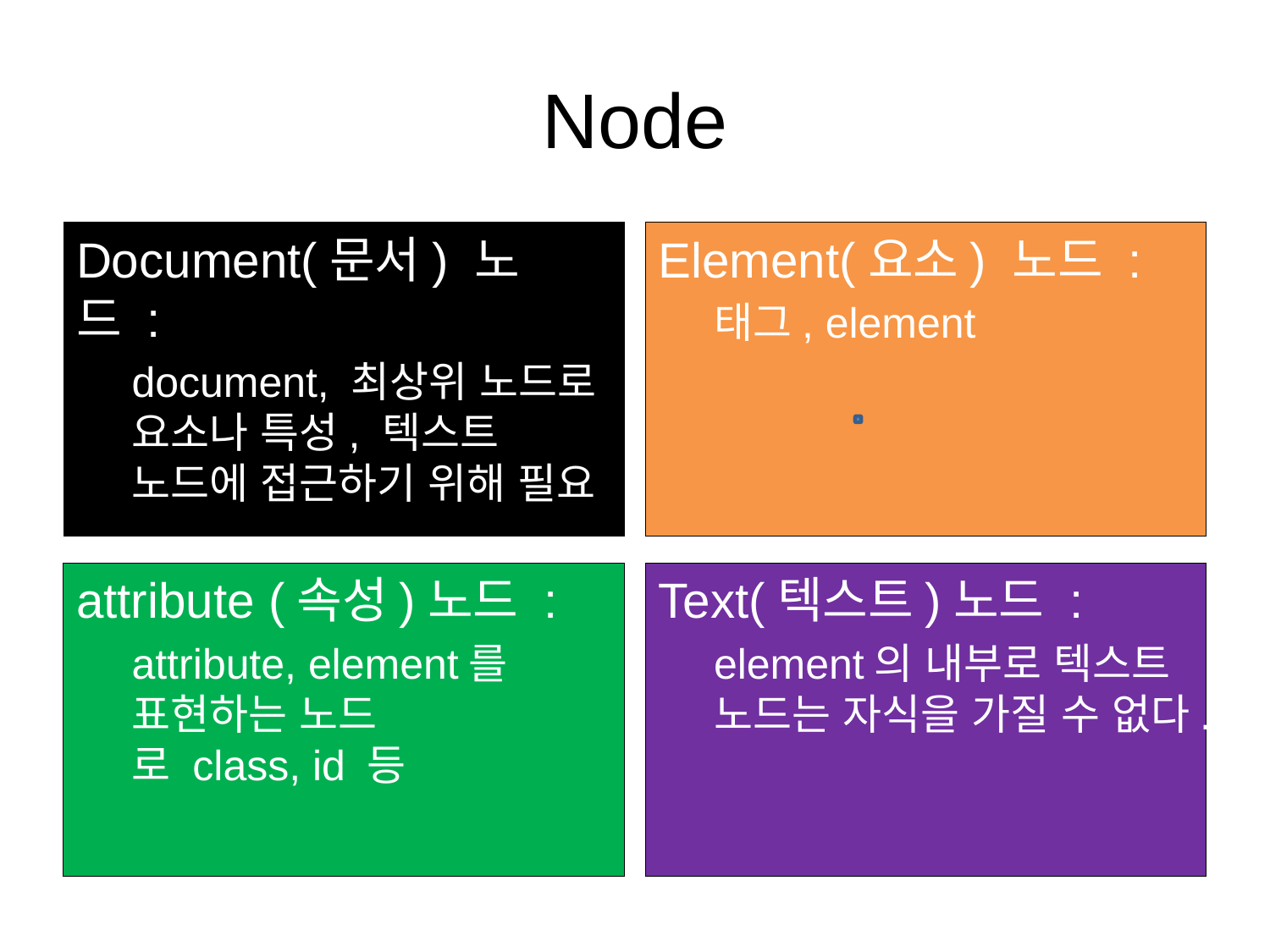

# Node
Document(문서) 노드 :
document, 최상위 노드로 요소나 특성, 텍스트 노드에 접근하기 위해 필요
Element(요소) 노드 :
태그, element

attribute (속성)노드 :
attribute, element를 표현하는 노드로 class, id 등
Text(텍스트)노드 :
element의 내부로 텍스트 노드는 자식을 가질 수 없다.